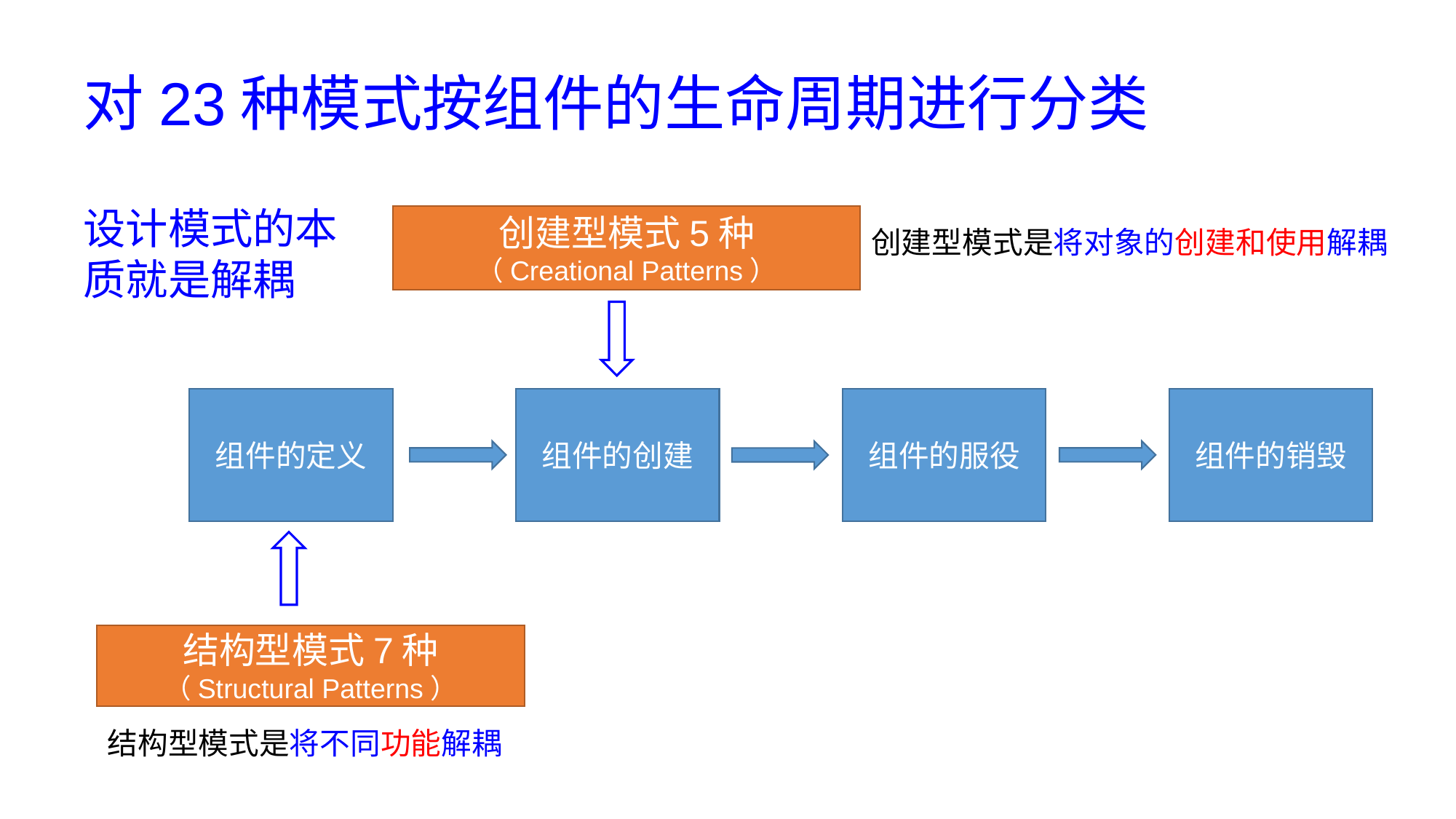

# 对23种模式按组件的生命周期进行分类
设计模式的本质就是解耦
创建型模式5种
（Creational Patterns）
创建型模式是将对象的创建和使用解耦

组件的定义
组件的创建
组件的服役
组件的销毁

结构型模式7种
（Structural Patterns）
结构型模式是将不同功能解耦
2